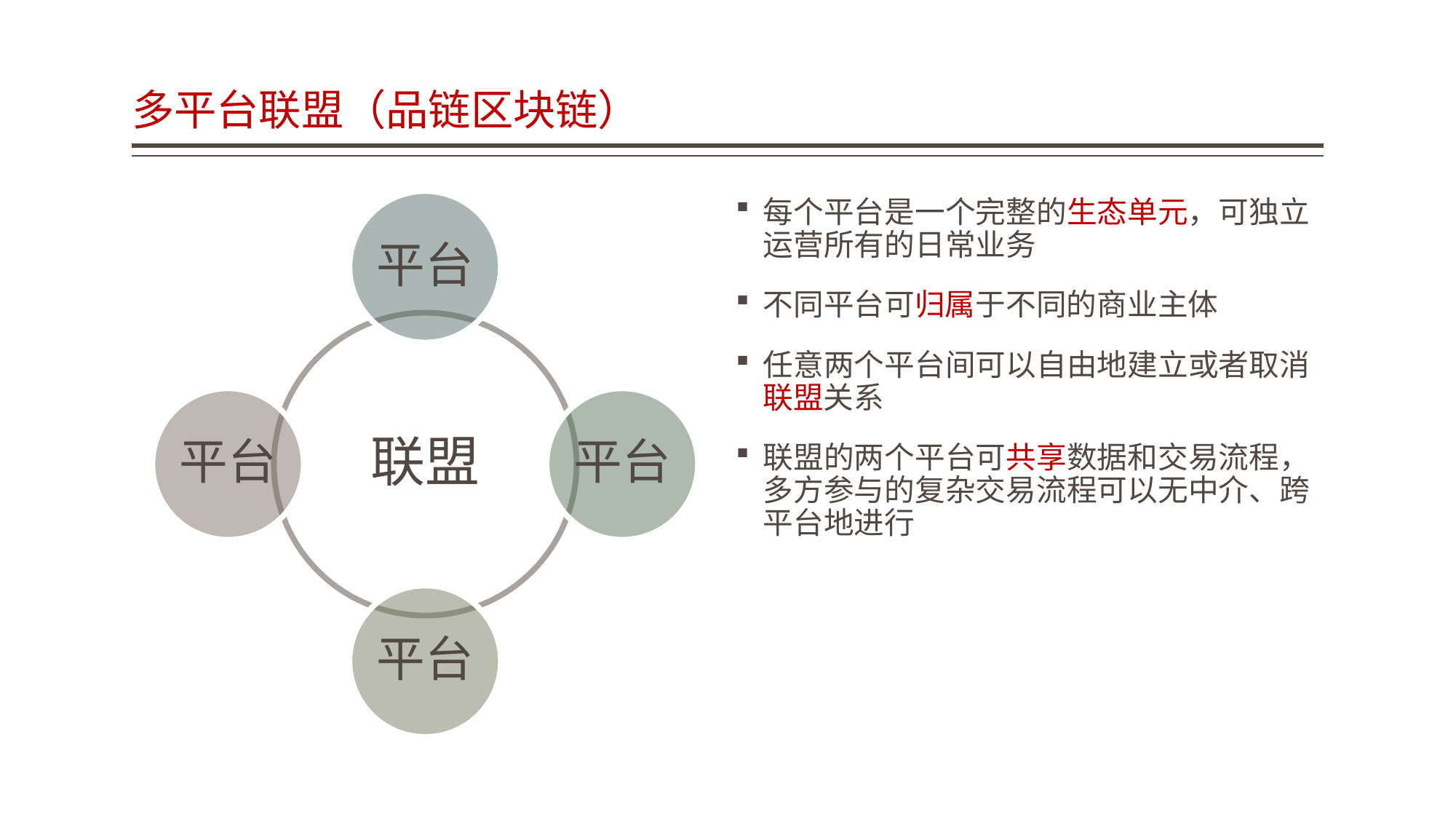

# 多平台联盟（品链区块链）
联盟
平台
平台
平台
平台
每个平台是一个完整的生态单元，可独立运营所有的日常业务
不同平台可归属于不同的商业主体
任意两个平台间可以自由地建立或者取消联盟关系
联盟的两个平台可共享数据和交易流程，多方参与的复杂交易流程可以无中介、跨平台地进行